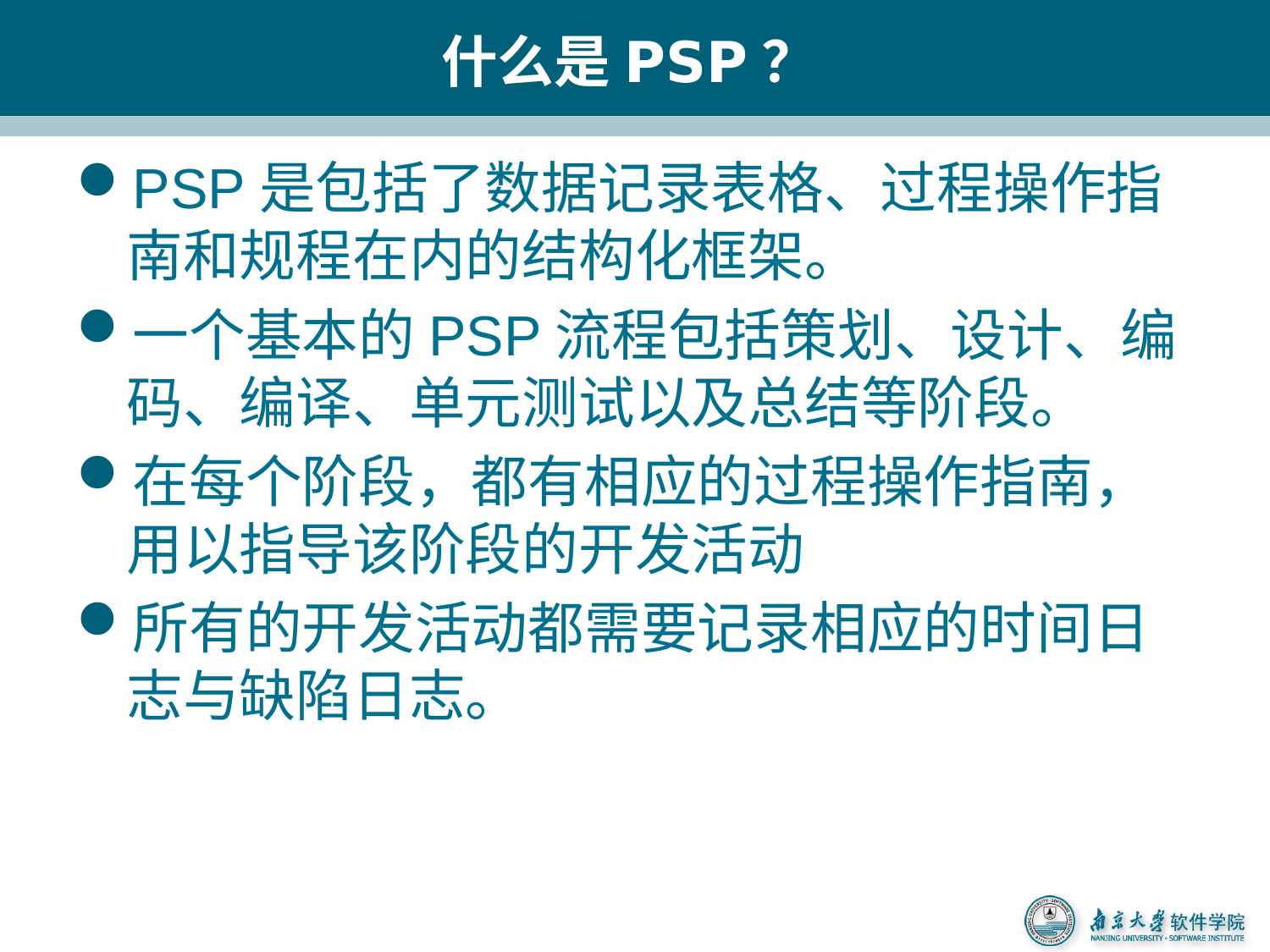

# 什么是PSP？
PSP是包括了数据记录表格、过程操作指南和规程在内的结构化框架。
一个基本的PSP流程包括策划、设计、编码、编译、单元测试以及总结等阶段。
在每个阶段，都有相应的过程操作指南，用以指导该阶段的开发活动
所有的开发活动都需要记录相应的时间日志与缺陷日志。